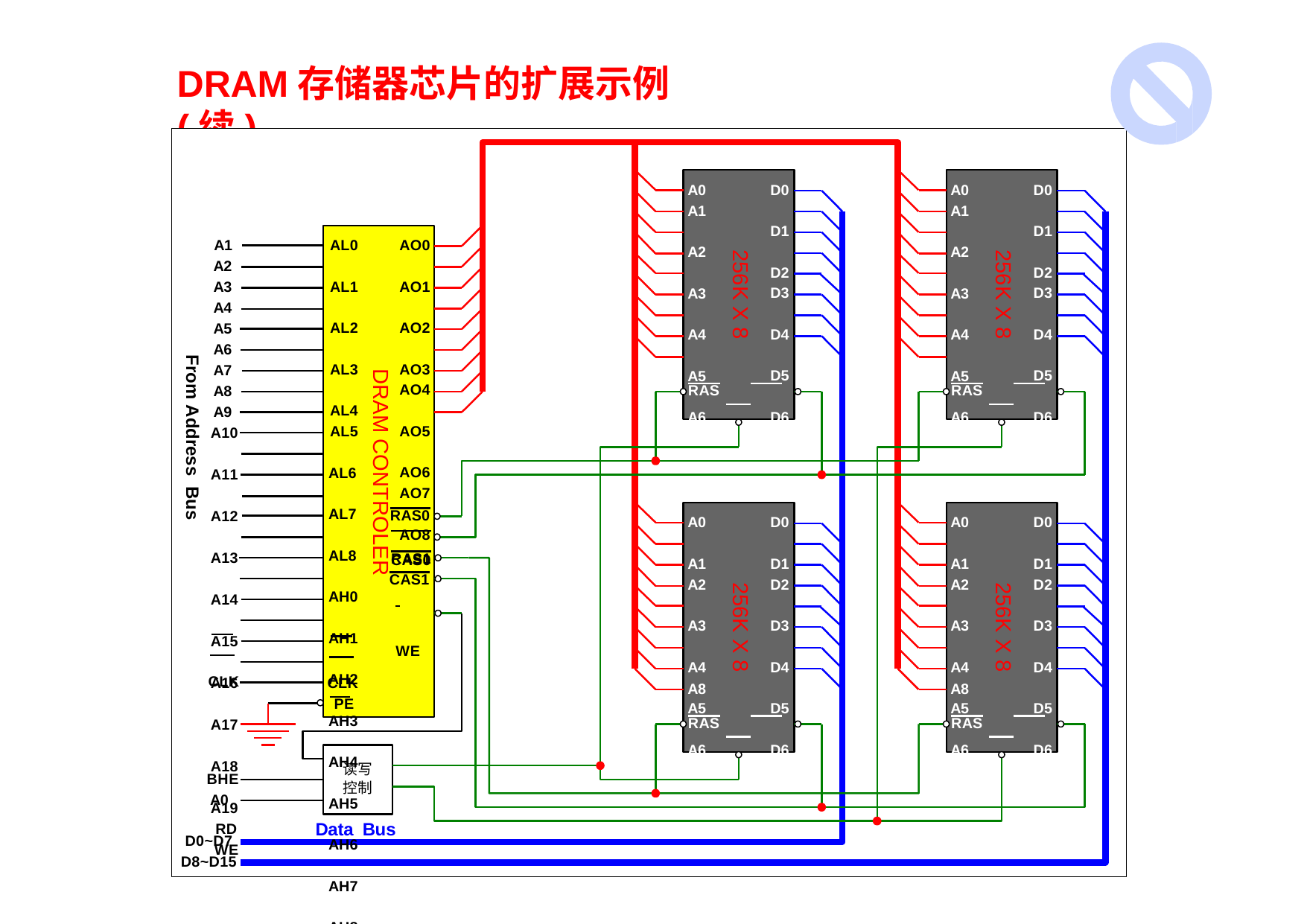

# DRAM存储器芯片的扩展示例(续)

D0  D1  D2
D3  D4  D5  D6  D7
D0  D1  D2
D3  D4  D5  D6  D7
A0
A1  A2  A3  A4  A5  A6  A7  A8
A0
A1  A2  A3  A4  A5  A6  A7  A8

A1  A2  A3  A4  A5  A6  A7  A8  A9  A10  A11  A12  A13  A14  A15  A16  A17  A18  A19  RD  WE
AL0  AL1  AL2  AL3  AL4
AL5  AL6  AL7  AL8  AH0  AH1  AH2  AH3  AH4  AH5  AH6  AH7  AH8  BS
RD  WE
AO0  AO1  AO2  AO3
AO4  AO5  AO6
AO7  AO8

256K X 8
256K X 8

From Address  Bus

DRAM CONTROLER

RAS		CAS  WE
RAS		CAS  WE

RAS0  CAS0

A0  A1
A2  A3  A4  A5  A6  A7
A0  A1
A2  A3  A4  A5  A6  A7
D0  D1
D2  D3  D4  D5  D6  D7
D0  D1
D2  D3  D4  D5  D6  D7

RAS1

CAS1
 	 WE

256K X 8
256K X 8

CLK  PE
CLK
A8
A8

RAS		CAS  WE
RAS		CAS  WE

读写控制

BHE

A0

Data Bus
D0~D7  D8~D15